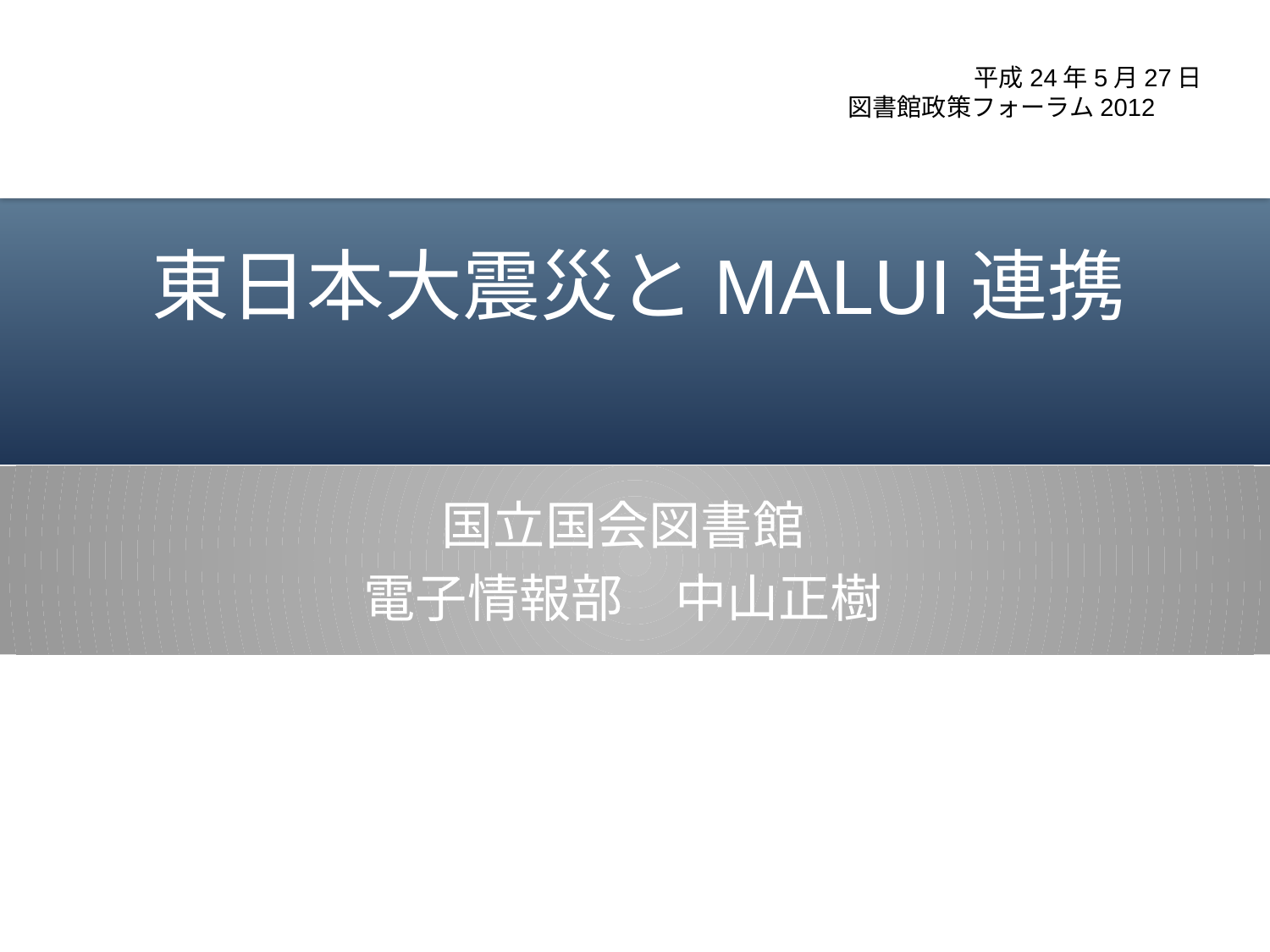

平成24年5月27日
図書館政策フォーラム2012
# 東日本大震災とMALUI連携
国立国会図書館
電子情報部　中山正樹